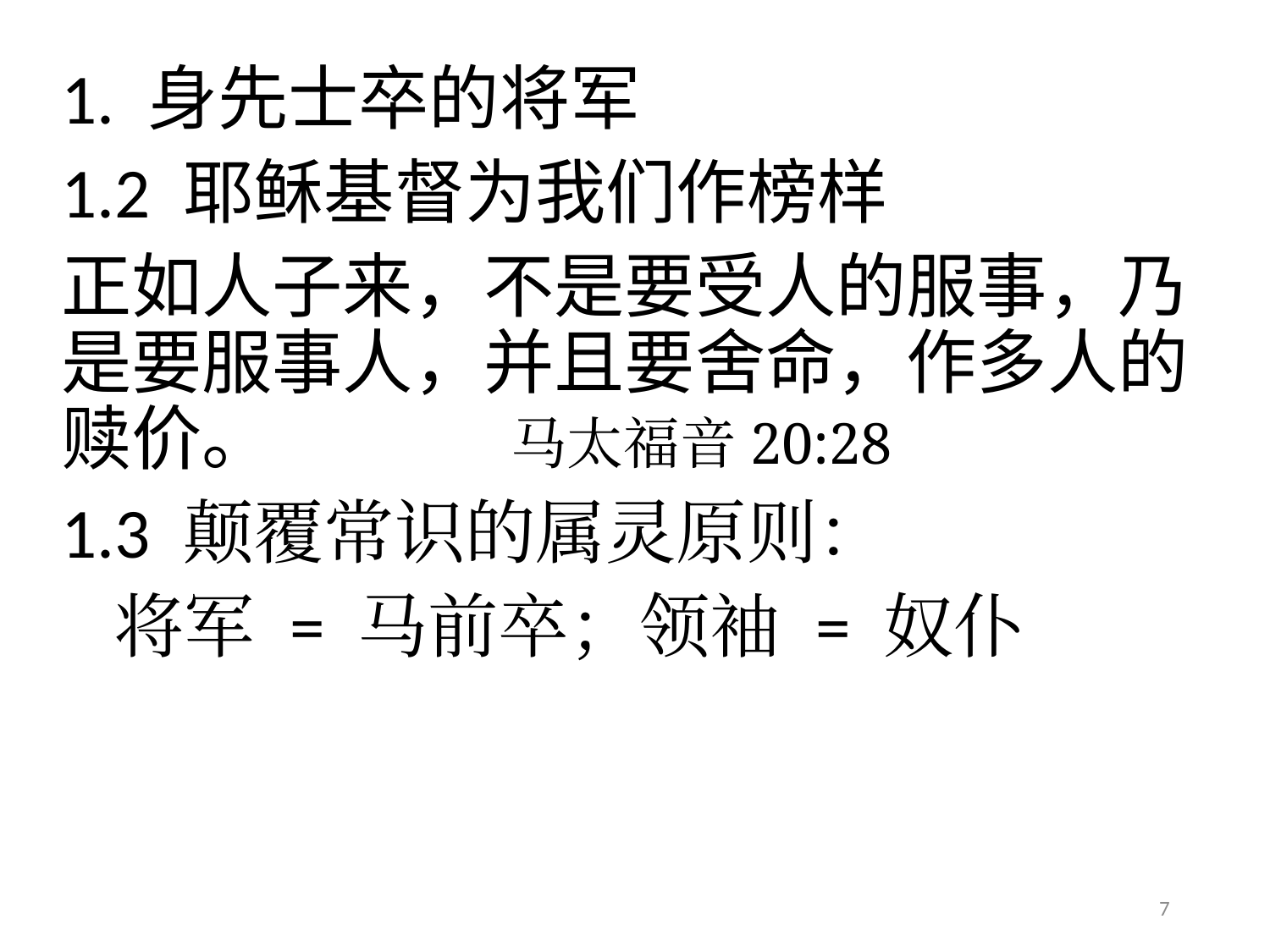

# 1. 身先士卒的将军
1.2 耶稣基督为我们作榜样
正如人子来，不是要受人的服事，乃是要服事人，并且要舍命，作多人的赎价。               马太福音20:28
1.3 颠覆常识的属灵原则：
  将军 = 马前卒；领袖 = 奴仆
7